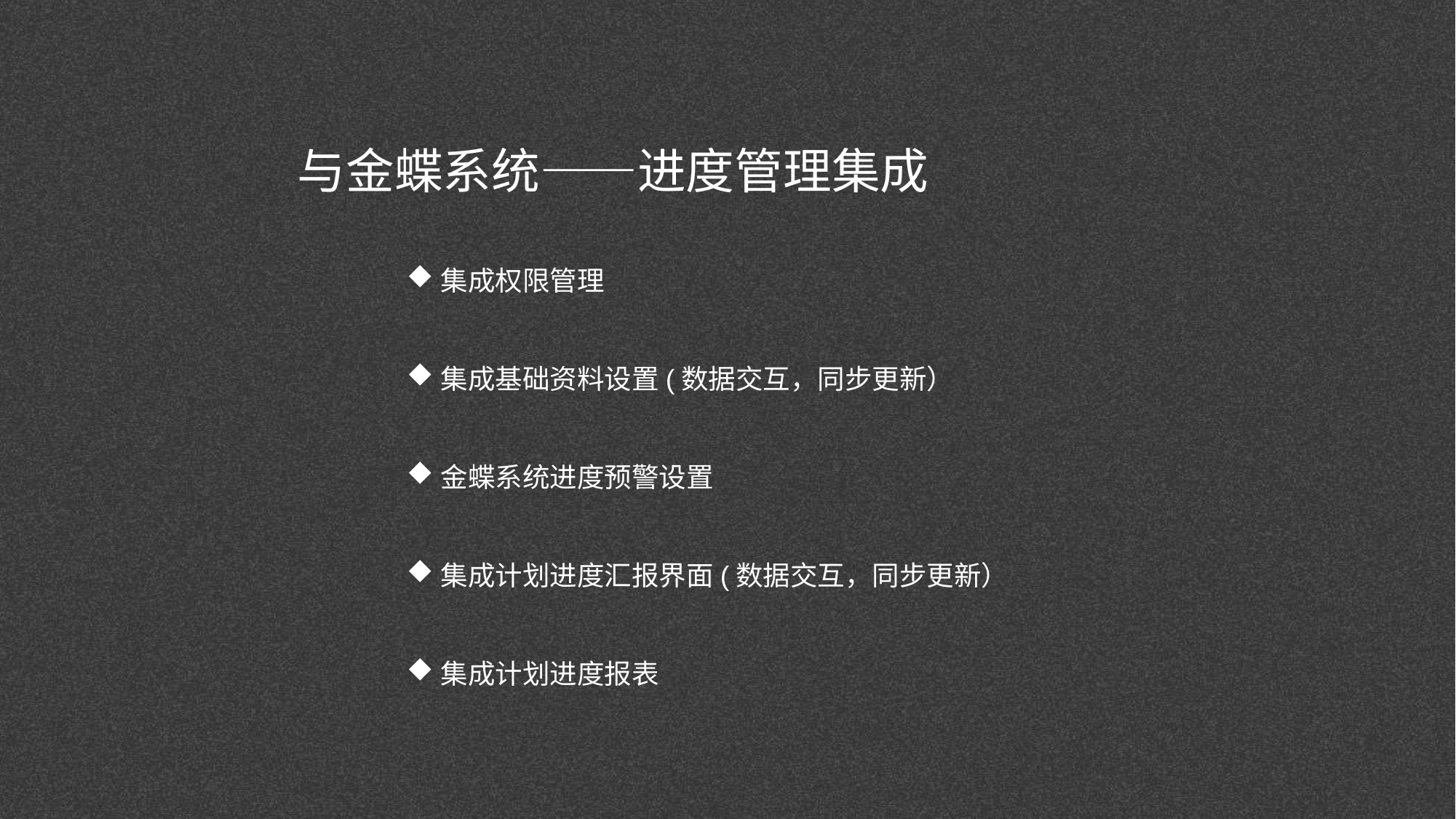

与金蝶系统——进度管理集成
集成权限管理
集成基础资料设置(数据交互，同步更新）
金蝶系统进度预警设置
集成计划进度汇报界面(数据交互，同步更新）
集成计划进度报表